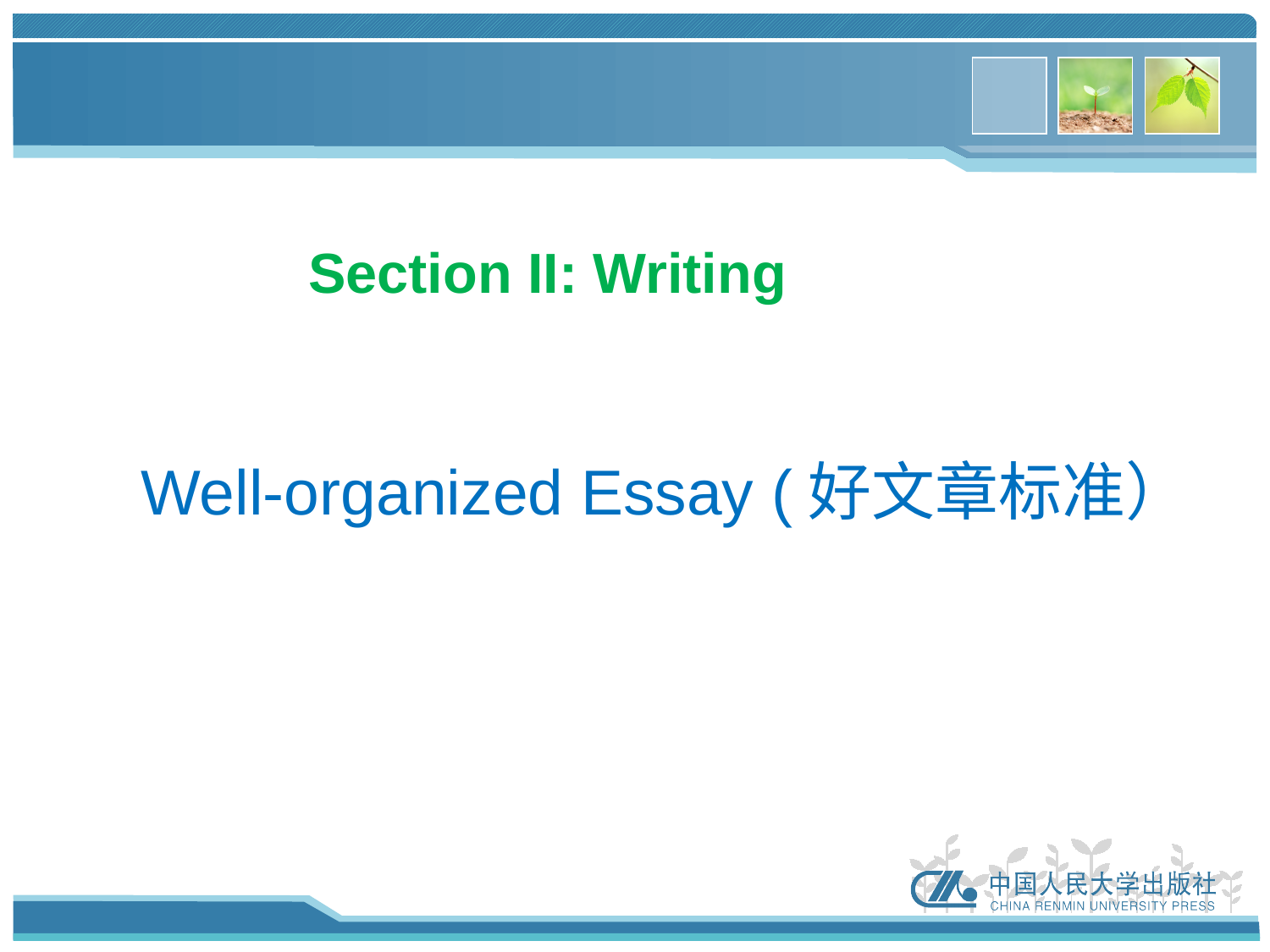

Section II: Writing

# Part 1 Translation
Well-organized Essay (好文章标准）